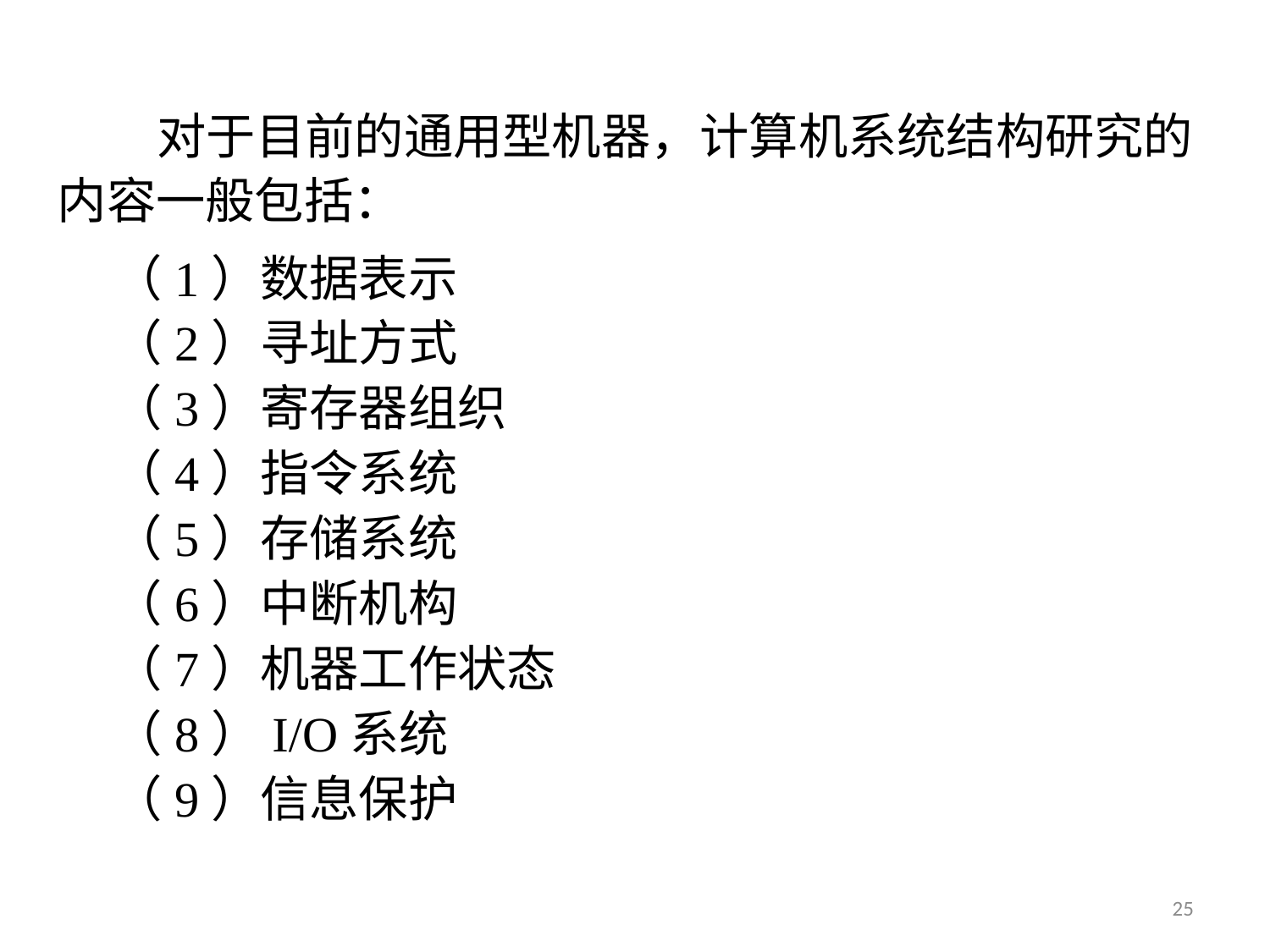

对于目前的通用型机器，计算机系统结构研究的内容一般包括：
    （1）数据表示
    （2）寻址方式
    （3）寄存器组织
    （4）指令系统
    （5）存储系统
    （6）中断机构
    （7）机器工作状态
    （8）I/O系统
    （9）信息保护
25